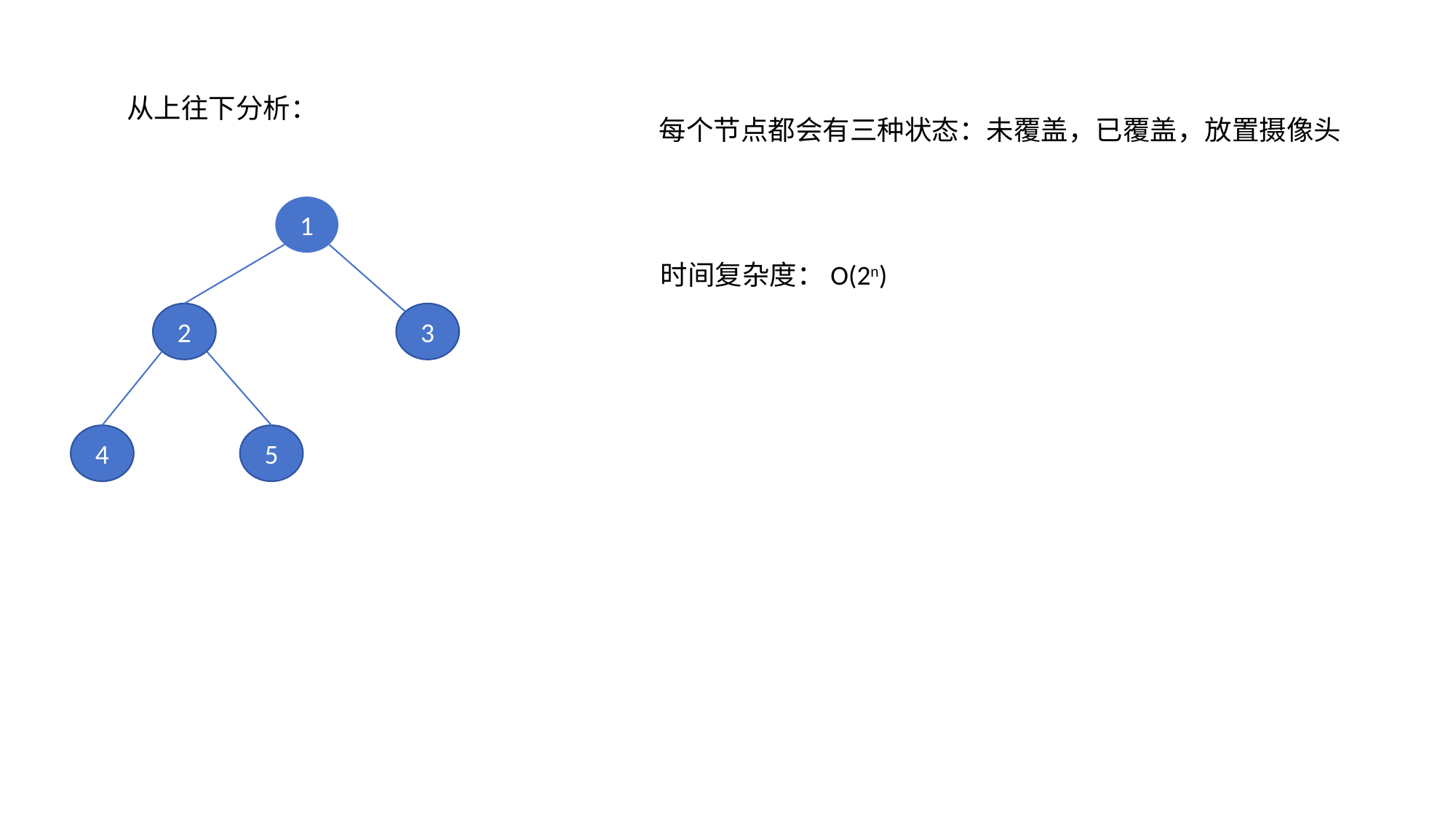

从上往下分析：
每个节点都会有三种状态：未覆盖，已覆盖，放置摄像头
1
时间复杂度：O(2n)
2
3
4
5